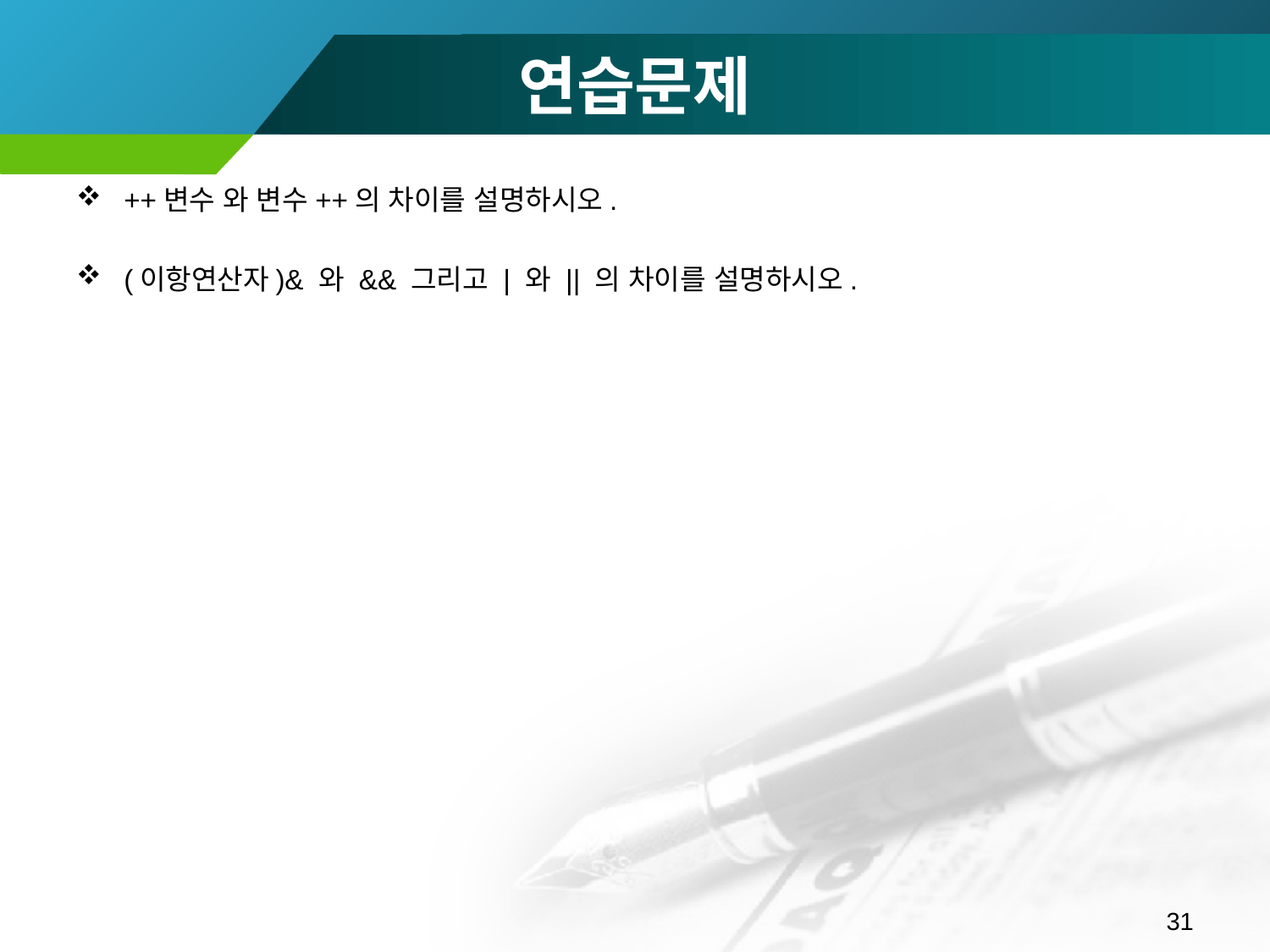

# 연습문제
++변수 와 변수++의 차이를 설명하시오.

(이항연산자)& 와 && 그리고 | 와 || 의 차이를 설명하시오.
31